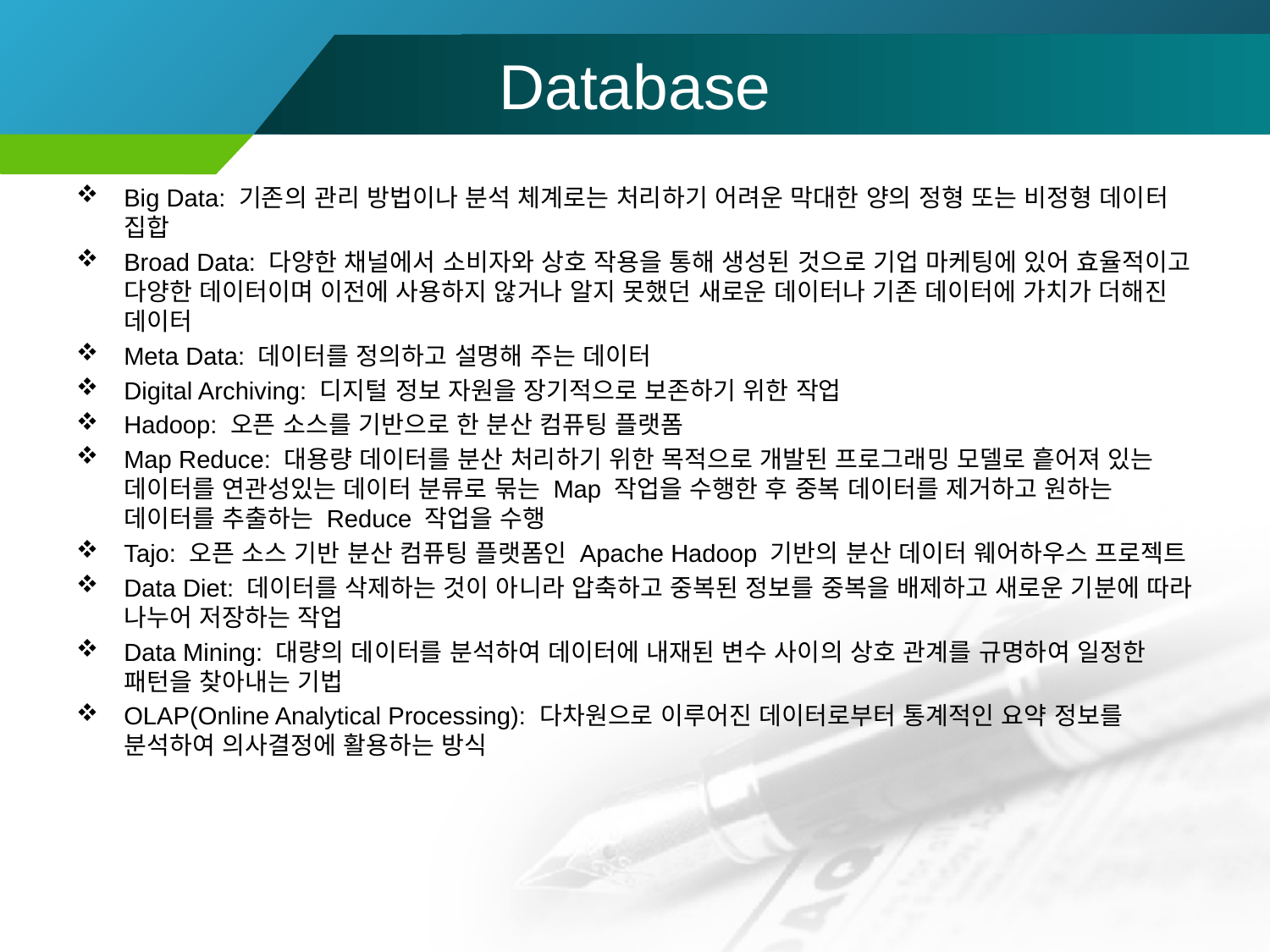

# Database
Big Data: 기존의 관리 방법이나 분석 체계로는 처리하기 어려운 막대한 양의 정형 또는 비정형 데이터 집합
Broad Data: 다양한 채널에서 소비자와 상호 작용을 통해 생성된 것으로 기업 마케팅에 있어 효율적이고 다양한 데이터이며 이전에 사용하지 않거나 알지 못했던 새로운 데이터나 기존 데이터에 가치가 더해진 데이터
Meta Data: 데이터를 정의하고 설명해 주는 데이터
Digital Archiving: 디지털 정보 자원을 장기적으로 보존하기 위한 작업
Hadoop: 오픈 소스를 기반으로 한 분산 컴퓨팅 플랫폼
Map Reduce: 대용량 데이터를 분산 처리하기 위한 목적으로 개발된 프로그래밍 모델로 흩어져 있는 데이터를 연관성있는 데이터 분류로 묶는 Map 작업을 수행한 후 중복 데이터를 제거하고 원하는 데이터를 추출하는 Reduce 작업을 수행
Tajo: 오픈 소스 기반 분산 컴퓨팅 플랫폼인 Apache Hadoop 기반의 분산 데이터 웨어하우스 프로젝트
Data Diet: 데이터를 삭제하는 것이 아니라 압축하고 중복된 정보를 중복을 배제하고 새로운 기분에 따라 나누어 저장하는 작업
Data Mining: 대량의 데이터를 분석하여 데이터에 내재된 변수 사이의 상호 관계를 규명하여 일정한 패턴을 찾아내는 기법
OLAP(Online Analytical Processing): 다차원으로 이루어진 데이터로부터 통계적인 요약 정보를 분석하여 의사결정에 활용하는 방식